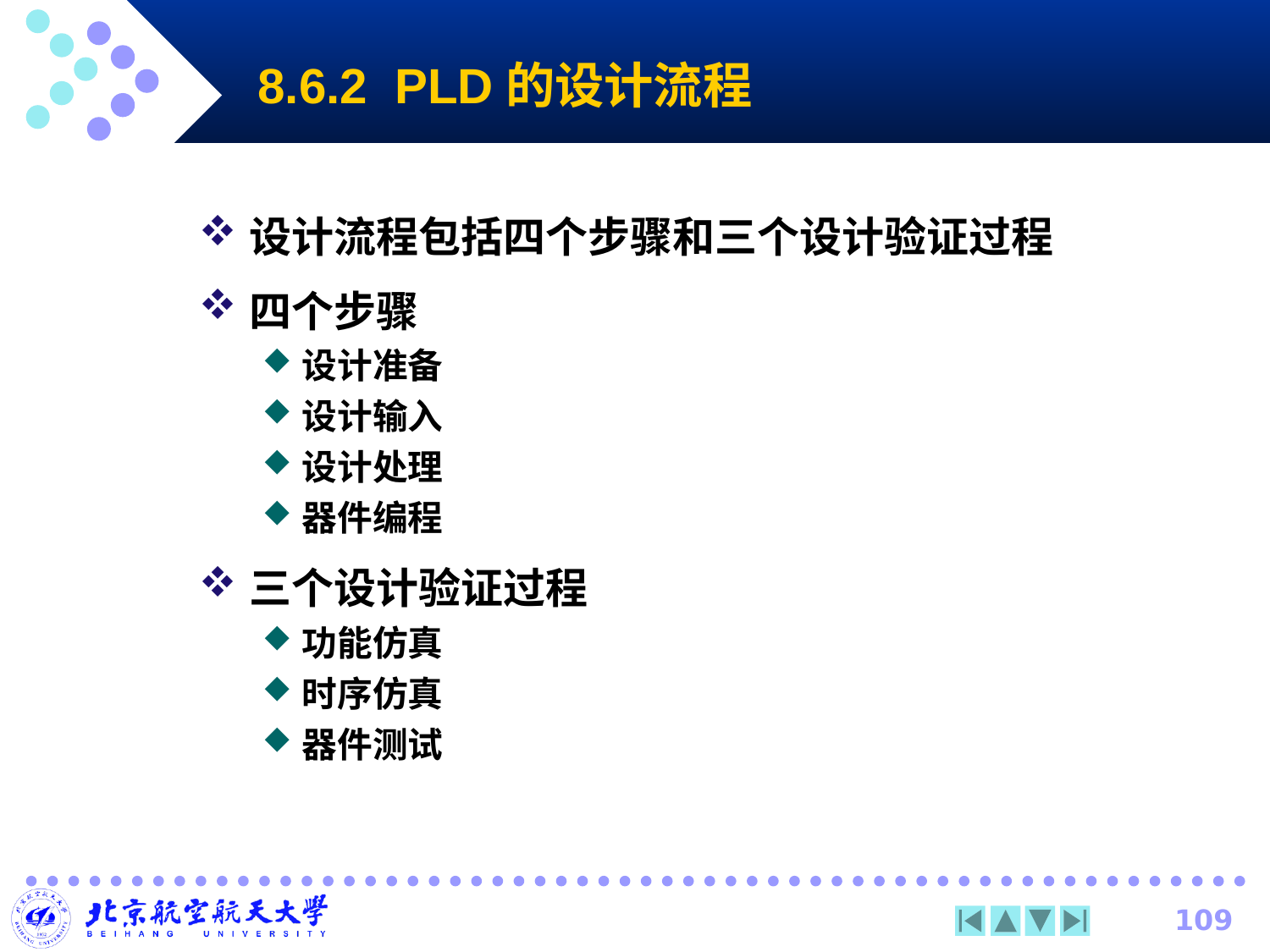

# 8.6.2  PLD的设计流程
设计流程包括四个步骤和三个设计验证过程
四个步骤
设计准备
设计输入
设计处理
器件编程
三个设计验证过程
功能仿真
时序仿真
器件测试
109